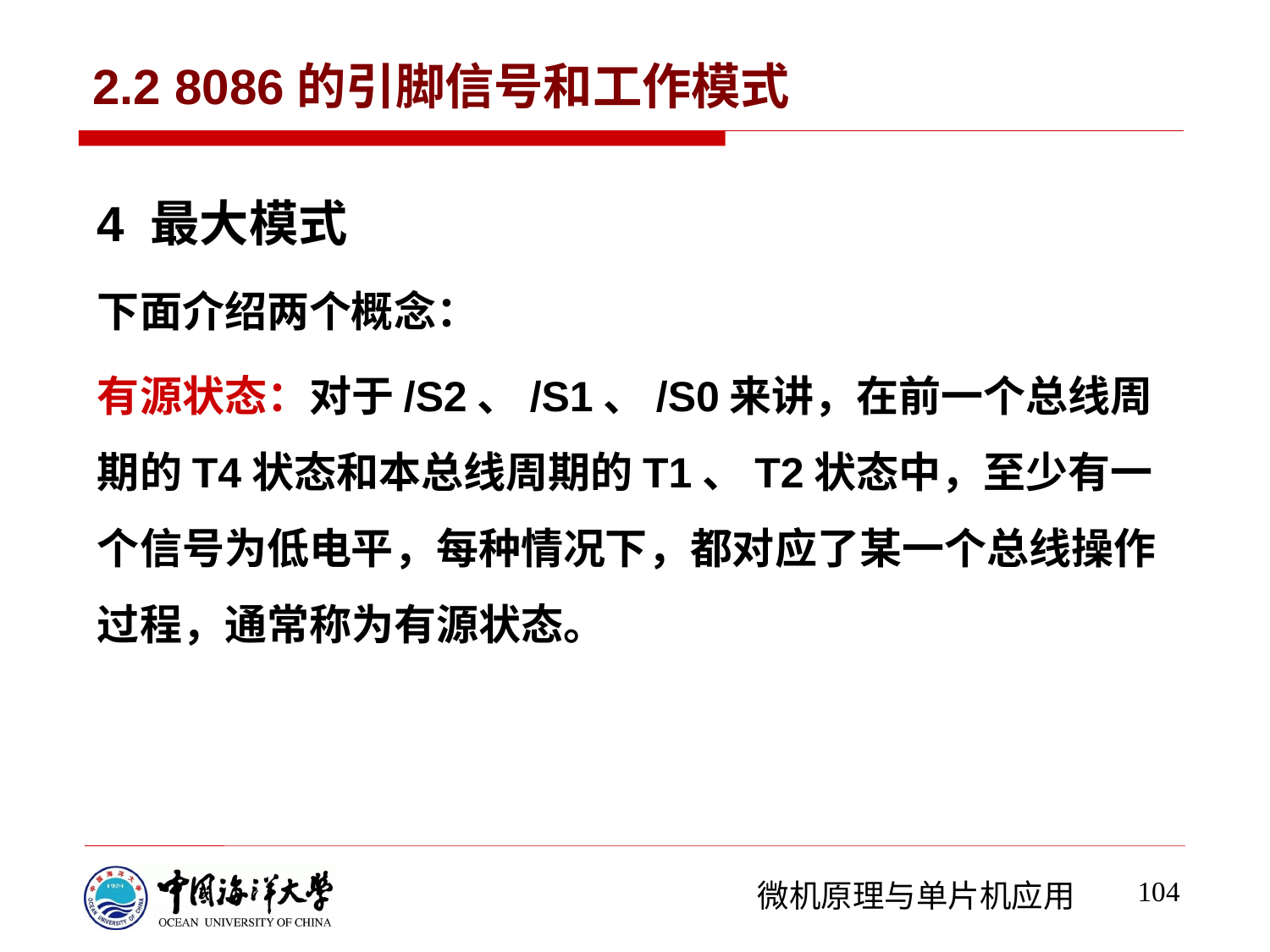

# 2.2 8086的引脚信号和工作模式
4 最大模式
下面介绍两个概念：
有源状态：对于/S2、/S1、/S0来讲，在前一个总线周期的T4状态和本总线周期的T1、T2状态中，至少有一个信号为低电平，每种情况下，都对应了某一个总线操作过程，通常称为有源状态。

104